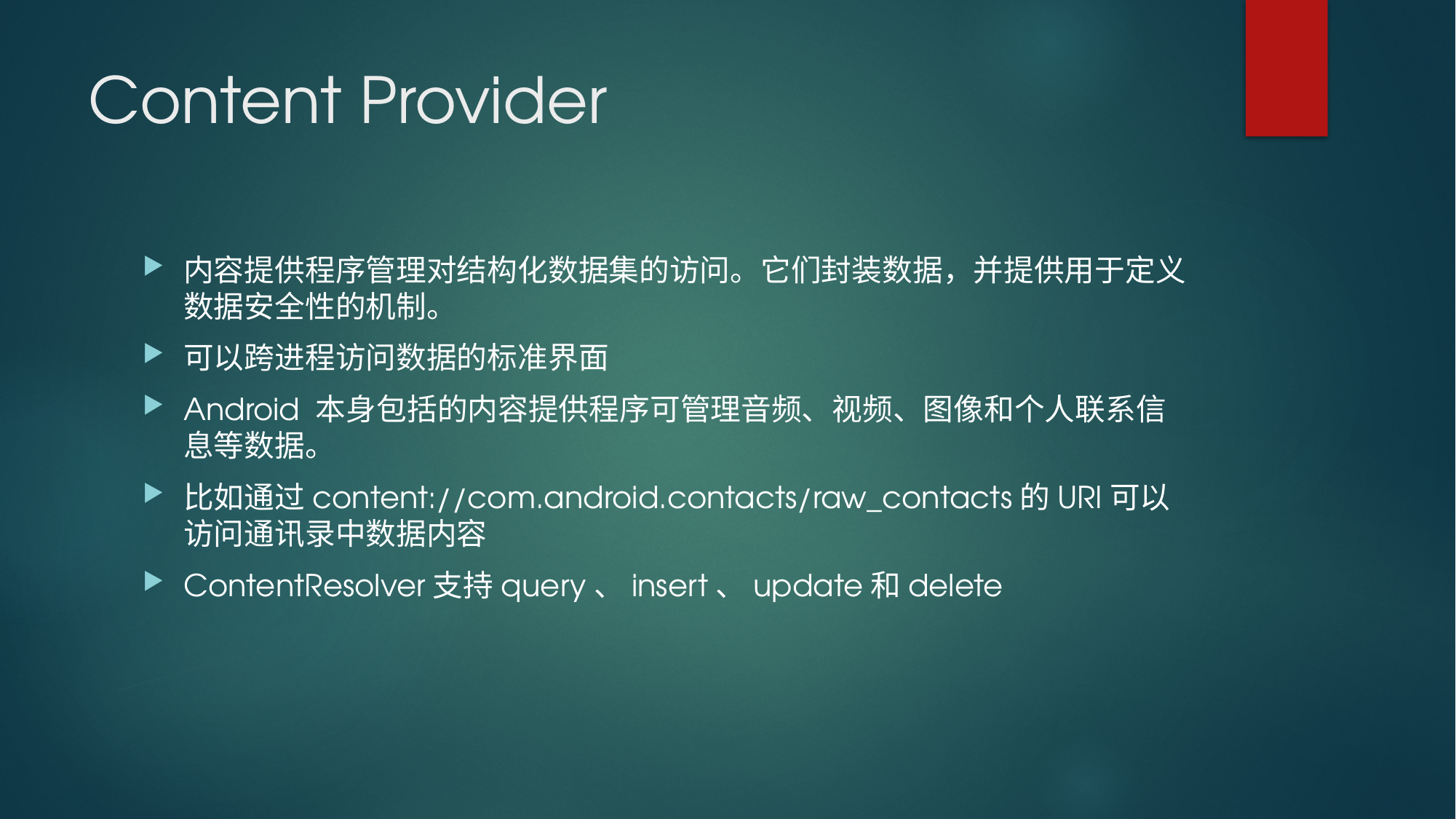

# Content Provider
内容提供程序管理对结构化数据集的访问。它们封装数据，并提供用于定义数据安全性的机制。
可以跨进程访问数据的标准界面
Android 本身包括的内容提供程序可管理音频、视频、图像和个人联系信息等数据。
比如通过content://com.android.contacts/raw_contacts的URI可以访问通讯录中数据内容
ContentResolver支持query、insert、update和delete